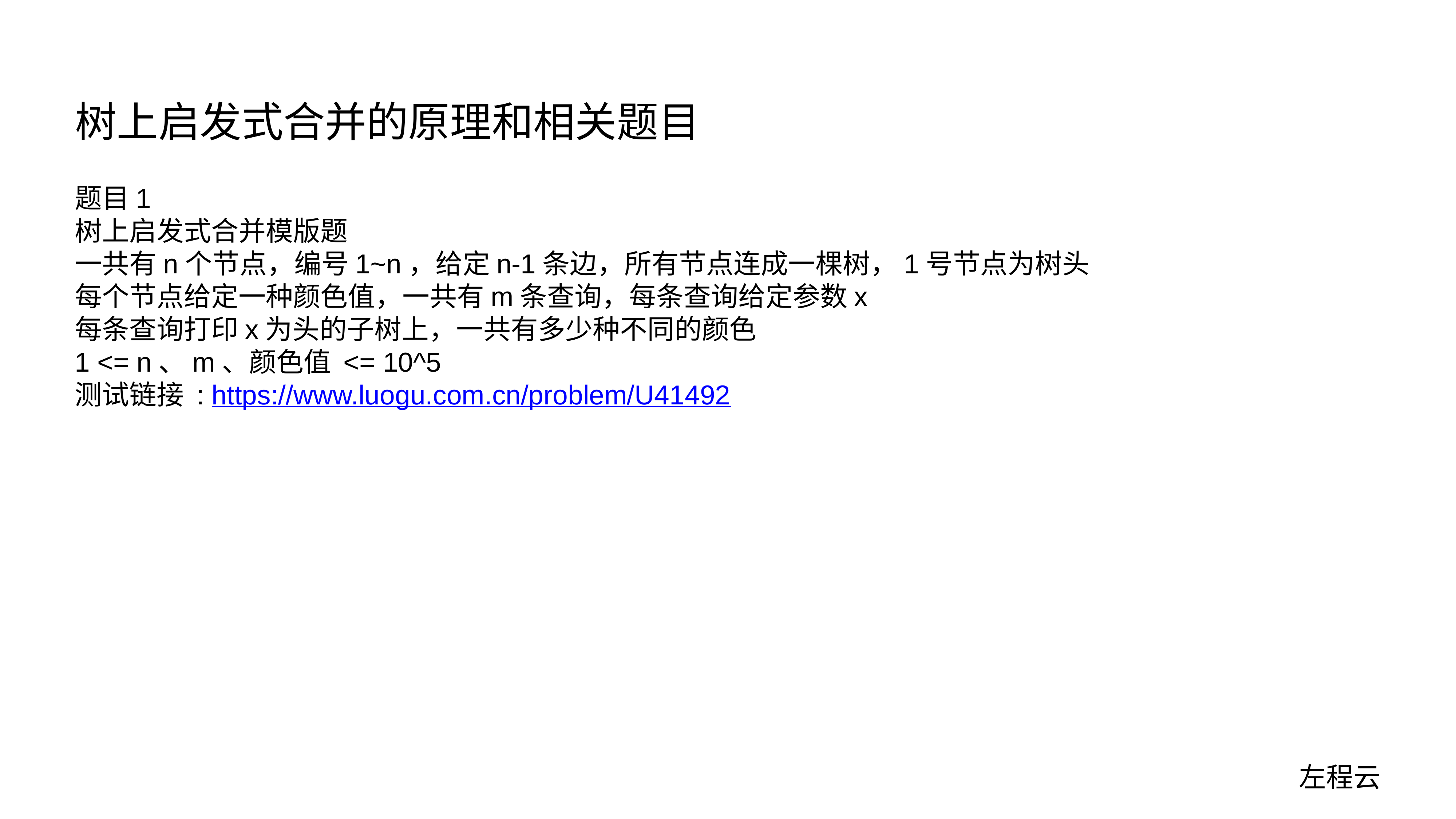

# 树上启发式合并的原理和相关题目
题目1
树上启发式合并模版题
一共有n个节点，编号1~n，给定n-1条边，所有节点连成一棵树，1号节点为树头
每个节点给定一种颜色值，一共有m条查询，每条查询给定参数x
每条查询打印x为头的子树上，一共有多少种不同的颜色
1 <= n、m、颜色值 <= 10^5
测试链接 : https://www.luogu.com.cn/problem/U41492

左程云